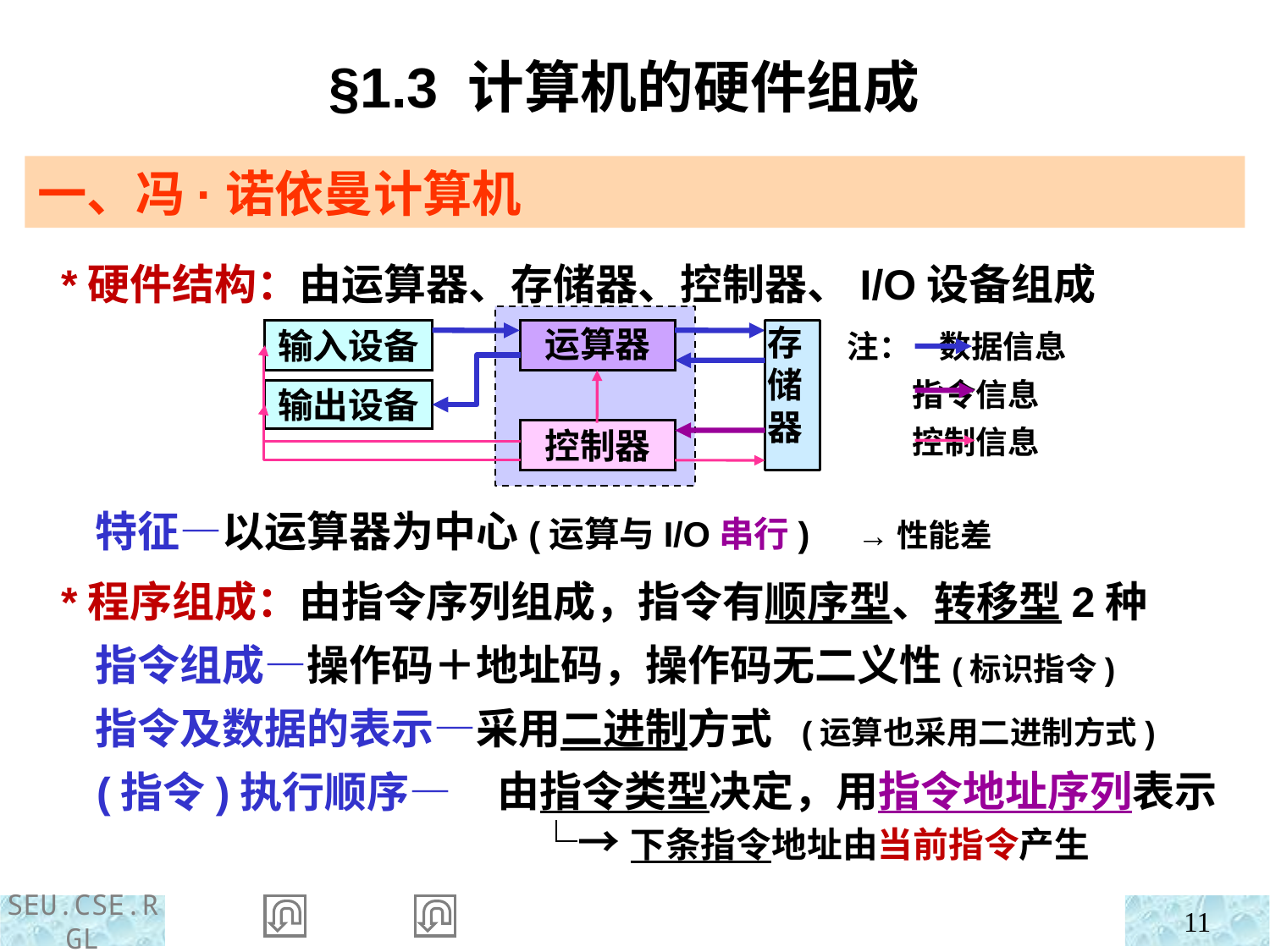

§1.3 计算机的硬件组成
一、冯·诺依曼计算机
  *硬件结构：由运算器、存储器、控制器、I/O设备组成

注：    数据信息
        指令信息
        控制信息
运算器
存储器
输入设备

输出设备

控制器

     特征—以运算器为中心(运算与I/O串行)    →性能差
  *程序组成：由指令序列组成，指令有顺序型、转移型2种
     指令组成—操作码＋地址码，操作码无二义性(标识指令)
     指令及数据的表示—采用二进制方式  (运算也采用二进制方式)
     (指令)执行顺序—
由指令类型决定，用指令地址序列表示
    └→下条指令地址由当前指令产生

11